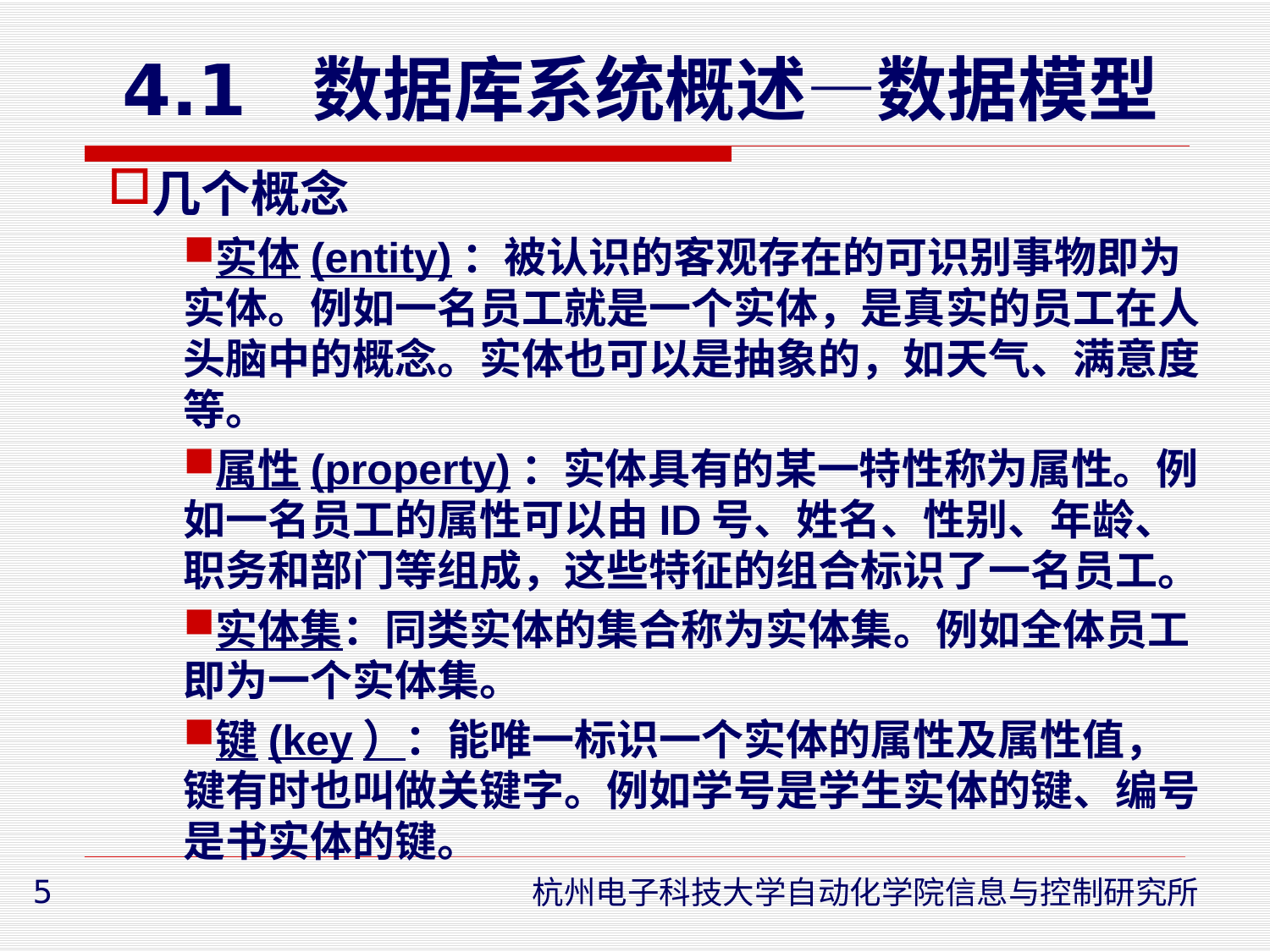

# 4.1  数据库系统概述—数据模型
几个概念
实体(entity)：被认识的客观存在的可识别事物即为实体。例如一名员工就是一个实体，是真实的员工在人头脑中的概念。实体也可以是抽象的，如天气、满意度等。
属性(property)：实体具有的某一特性称为属性。例如一名员工的属性可以由ID号、姓名、性别、年龄、职务和部门等组成，这些特征的组合标识了一名员工。
实体集：同类实体的集合称为实体集。例如全体员工即为一个实体集。
键(key）：能唯一标识一个实体的属性及属性值，键有时也叫做关键字。例如学号是学生实体的键、编号是书实体的键。